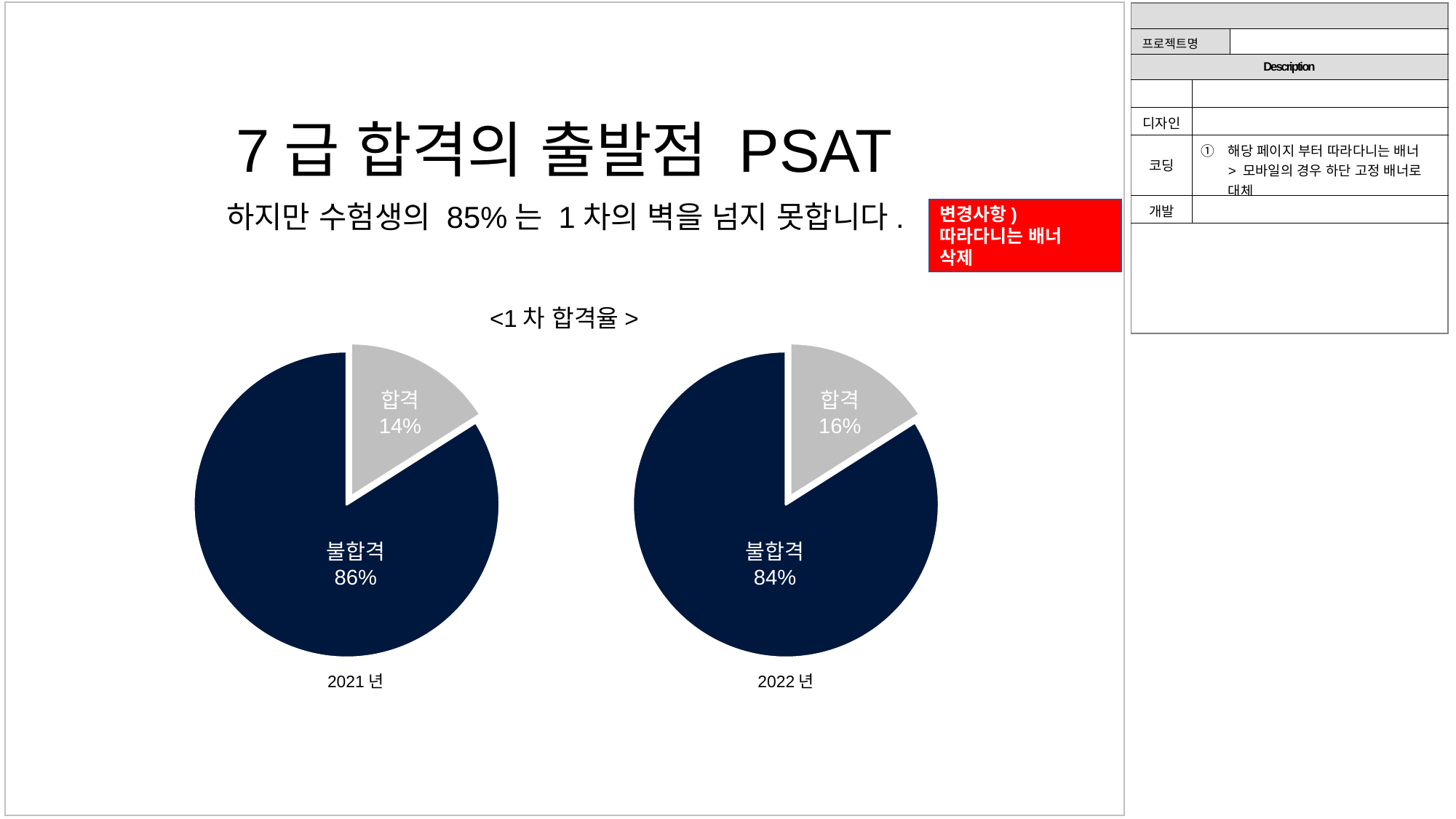

|  |  |  |
| --- | --- | --- |
| 프로젝트명 |  |  |
| Description |  |  |
|  |  |  |
| 디자인 |  |  |
| 코딩 | 해당 페이지 부터 따라다니는 배너 > 모바일의 경우 하단 고정 배너로 대체 |  |
| 개발 |  |  |
|  |  |  |
4
3
1
2

7급 합격의 출발점 PSAT
하지만 수험생의 85%는 1차의 벽을 넘지 못합니다.
변경사항)
따라다니는 배너
삭제
<1차 합격율>

### Chart

| Category | 판매 |
|---|---|
| 합격 | 16.0 |
| 불합격 | 84.0 |
합격
14%
불합격
86%
2021년

### Chart

| Category | 판매 |
|---|---|
| 합격 | 16.0 |
| 불합격 | 84.0 |
합격
16%
불합격
84%
2022년